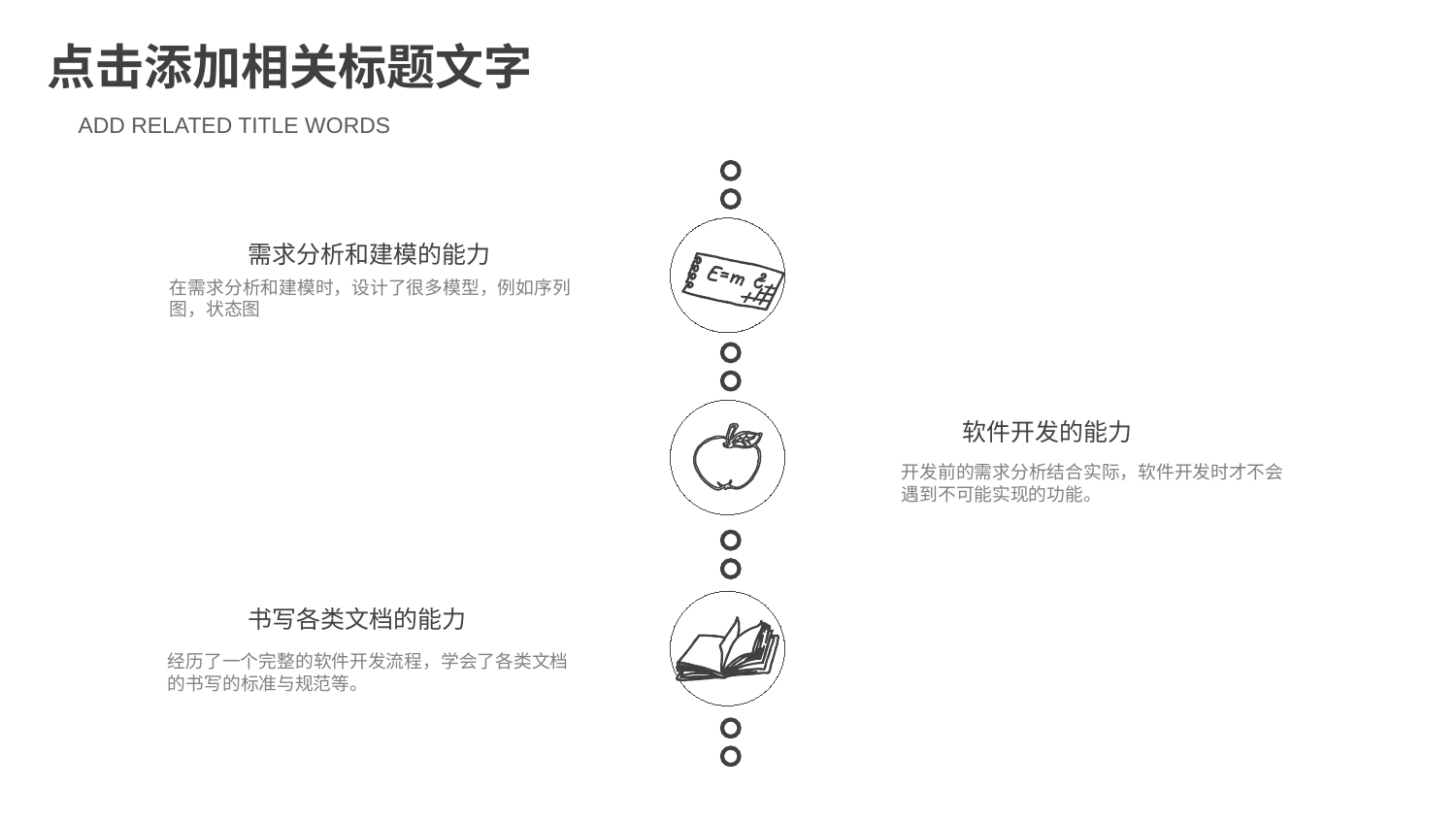

需求分析和建模的能力

在需求分析和建模时，设计了很多模型，例如序列图，状态图

软件开发的能力
开发前的需求分析结合实际，软件开发时才不会遇到不可能实现的功能。

书写各类文档的能力
经历了一个完整的软件开发流程，学会了各类文档的书写的标准与规范等。